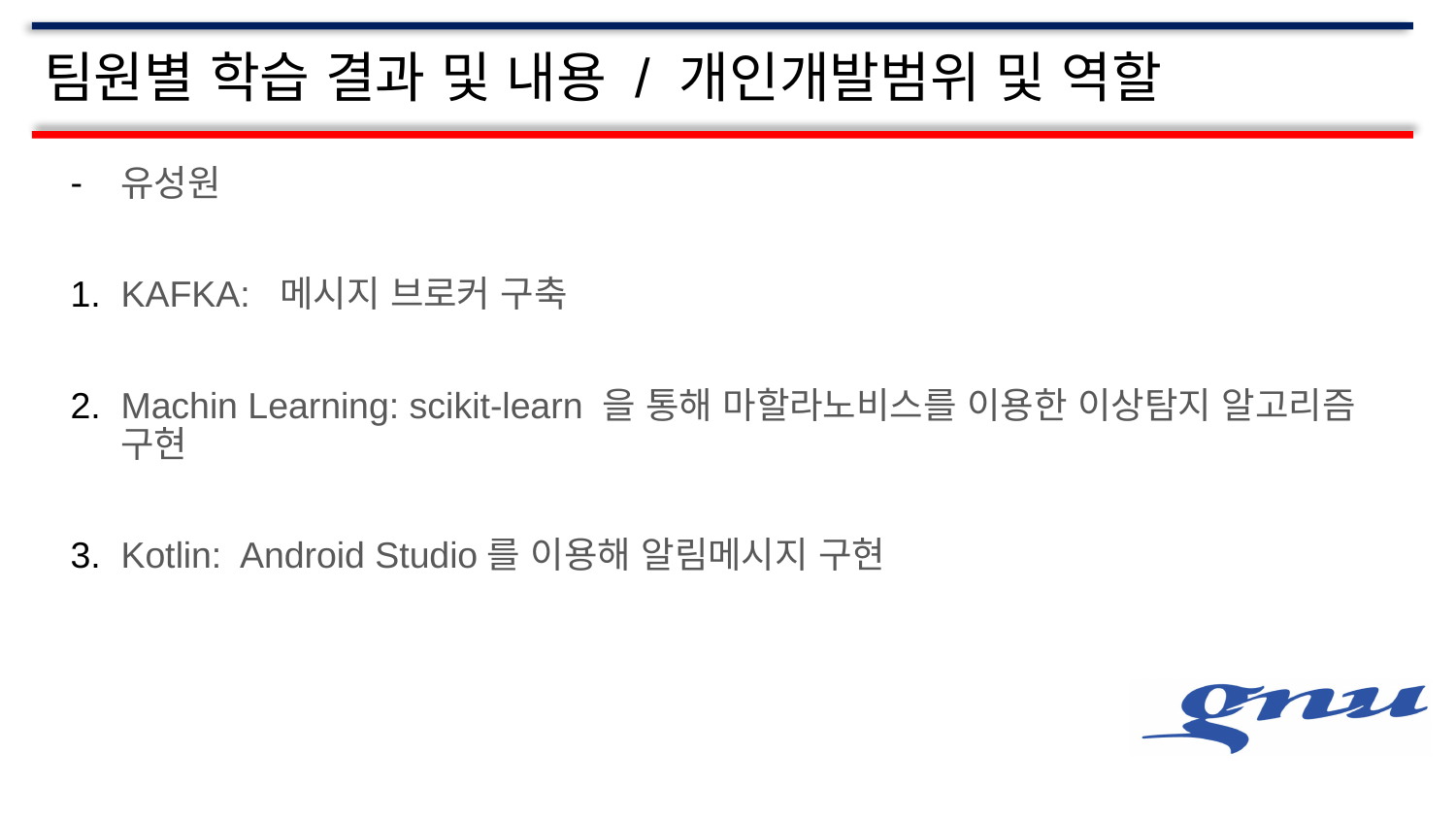

# 팀원별 학습 결과 및 내용 / 개인개발범위 및 역할
유성원

KAFKA:  메시지 브로커 구축

Machin Learning: scikit-learn 을 통해 마할라노비스를 이용한 이상탐지 알고리즘 구현

Kotlin:  Android Studio를 이용해 알림메시지 구현